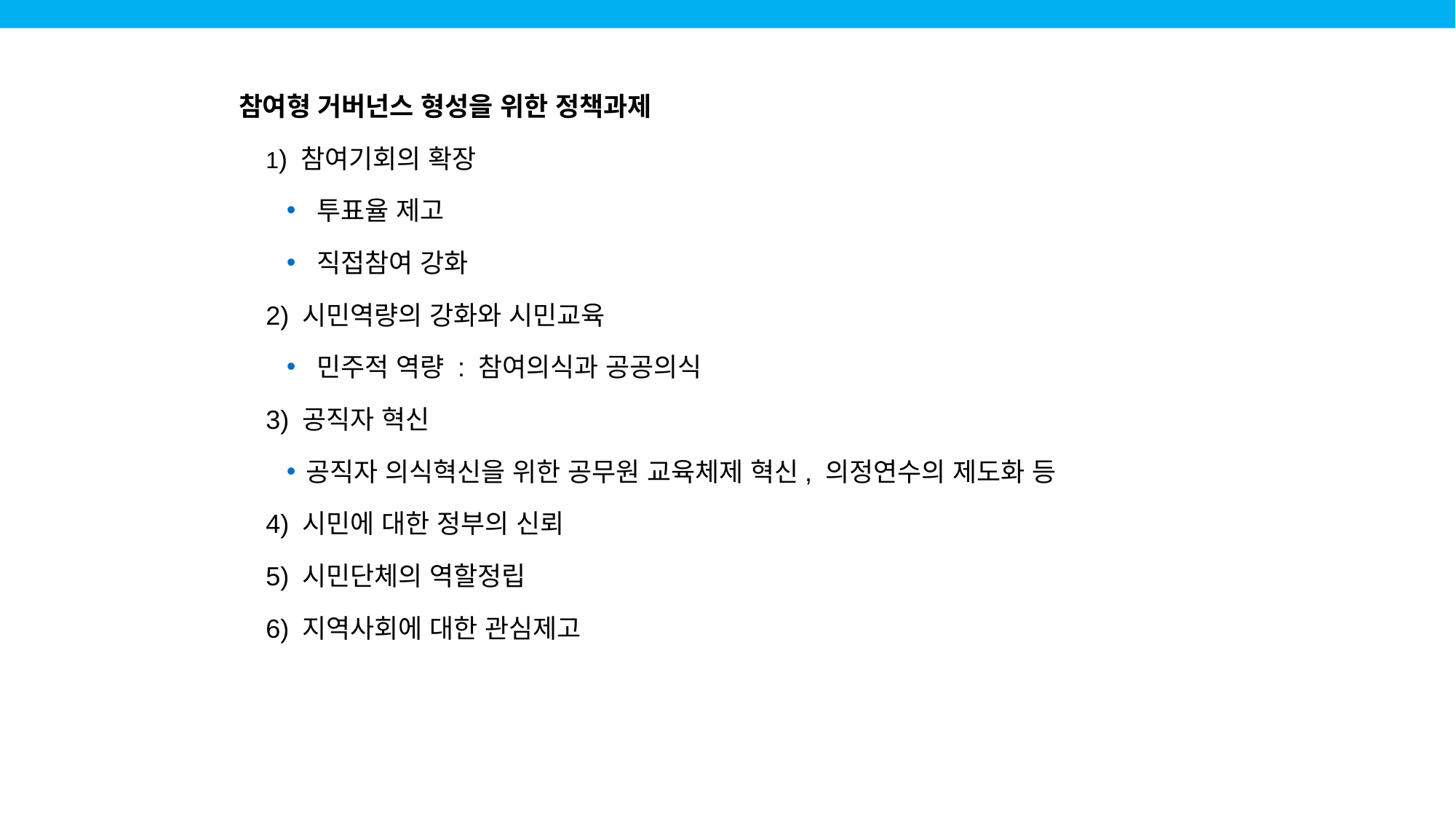

참여형 거버넌스 형성을 위한 정책과제
1) 참여기회의 확장
투표율 제고
직접참여 강화
2) 시민역량의 강화와 시민교육
민주적 역량 : 참여의식과 공공의식
3) 공직자 혁신
공직자 의식혁신을 위한 공무원 교육체제 혁신, 의정연수의 제도화 등
4) 시민에 대한 정부의 신뢰
5) 시민단체의 역할정립
6) 지역사회에 대한 관심제고